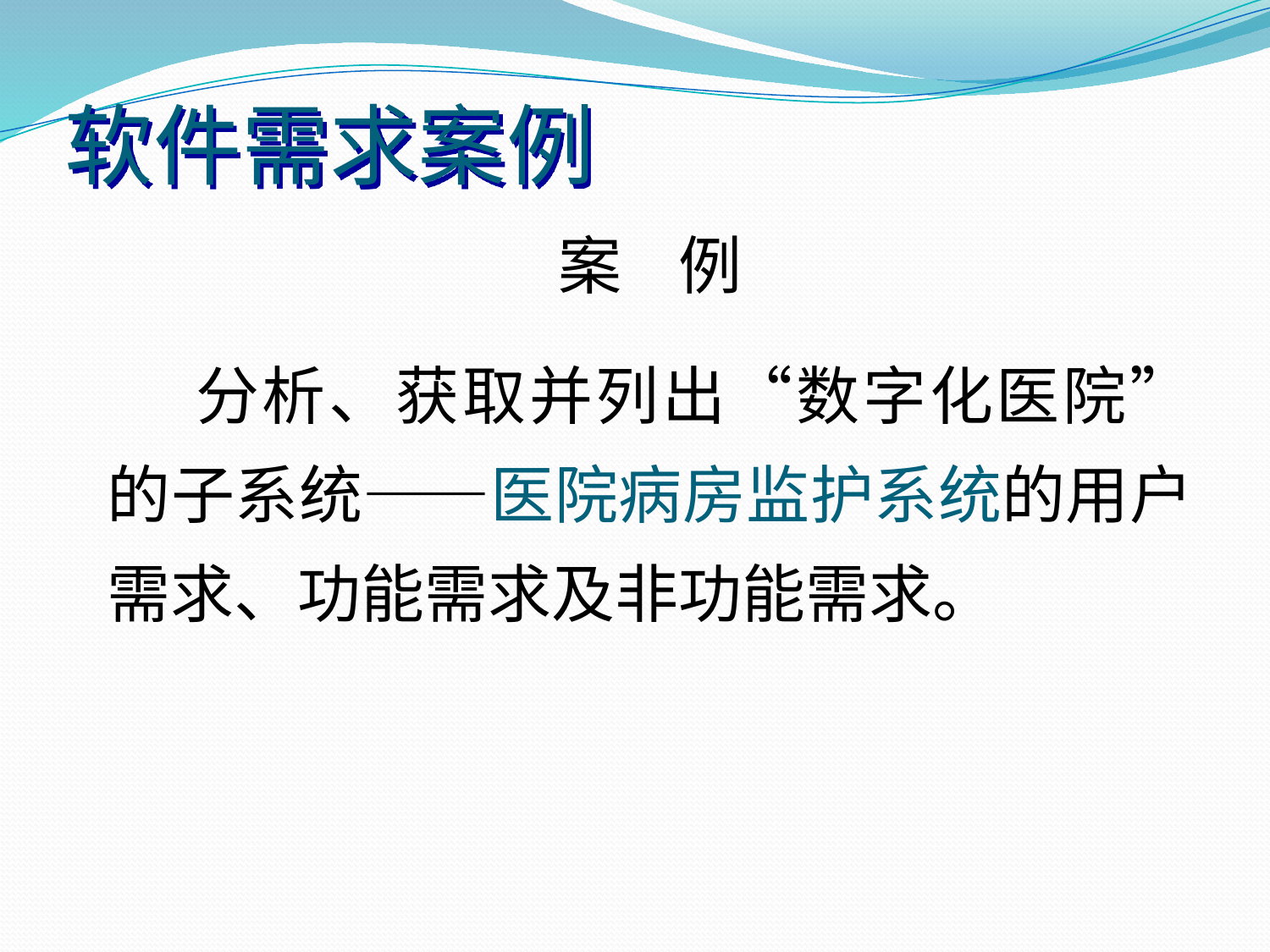

# 软件需求案例
案    例
    分析、获取并列出“数字化医院”的子系统——医院病房监护系统的用户需求、功能需求及非功能需求。